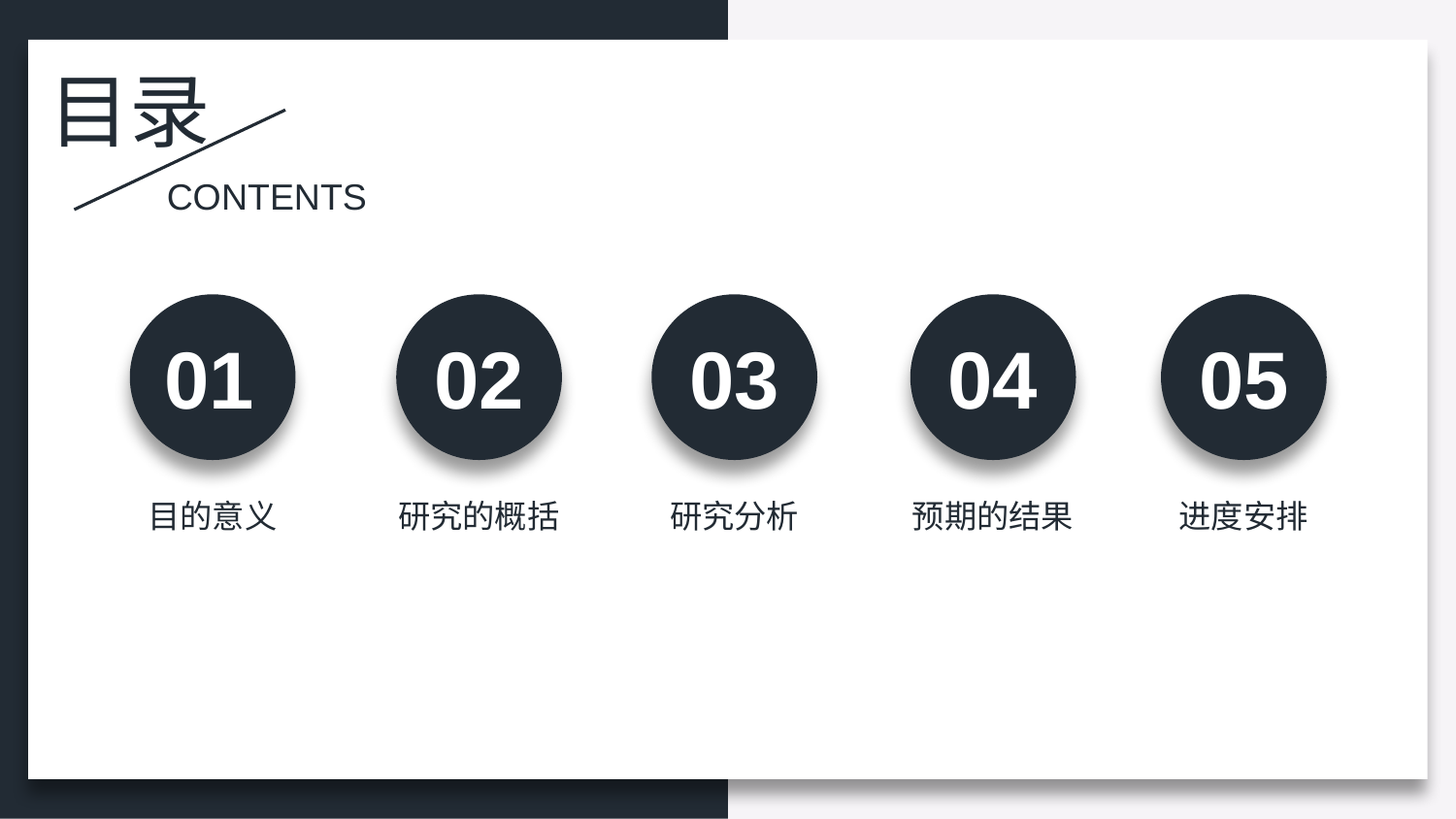

目录
CONTENTS

01
02
04
05
03
目的意义
研究的概括
研究分析
预期的结果
进度安排